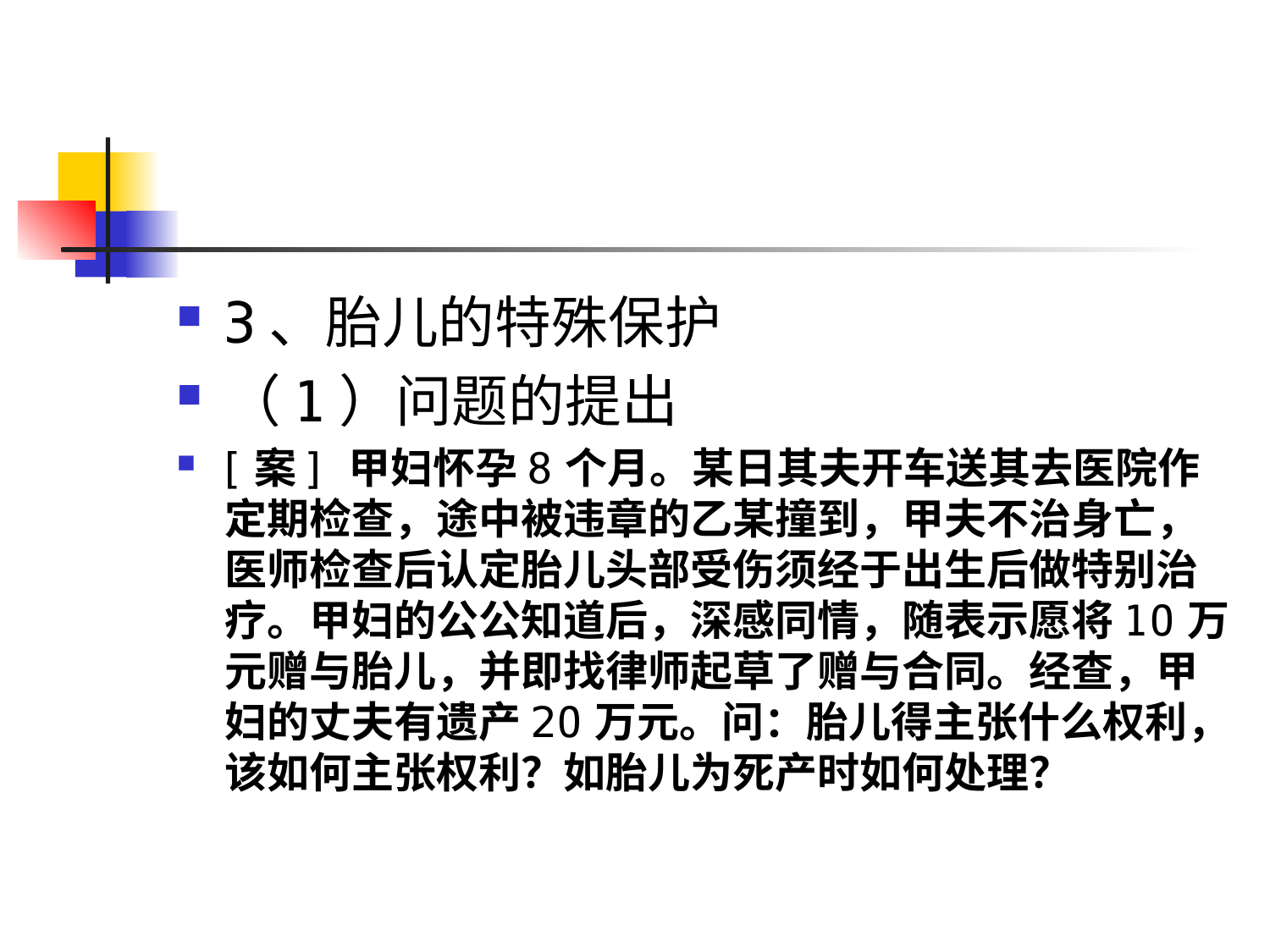

#
3、胎儿的特殊保护
（1）问题的提出
[案] 甲妇怀孕8个月。某日其夫开车送其去医院作定期检查，途中被违章的乙某撞到，甲夫不治身亡，医师检查后认定胎儿头部受伤须经于出生后做特别治疗。甲妇的公公知道后，深感同情，随表示愿将10万元赠与胎儿，并即找律师起草了赠与合同。经查，甲妇的丈夫有遗产20万元。问：胎儿得主张什么权利，该如何主张权利？如胎儿为死产时如何处理？